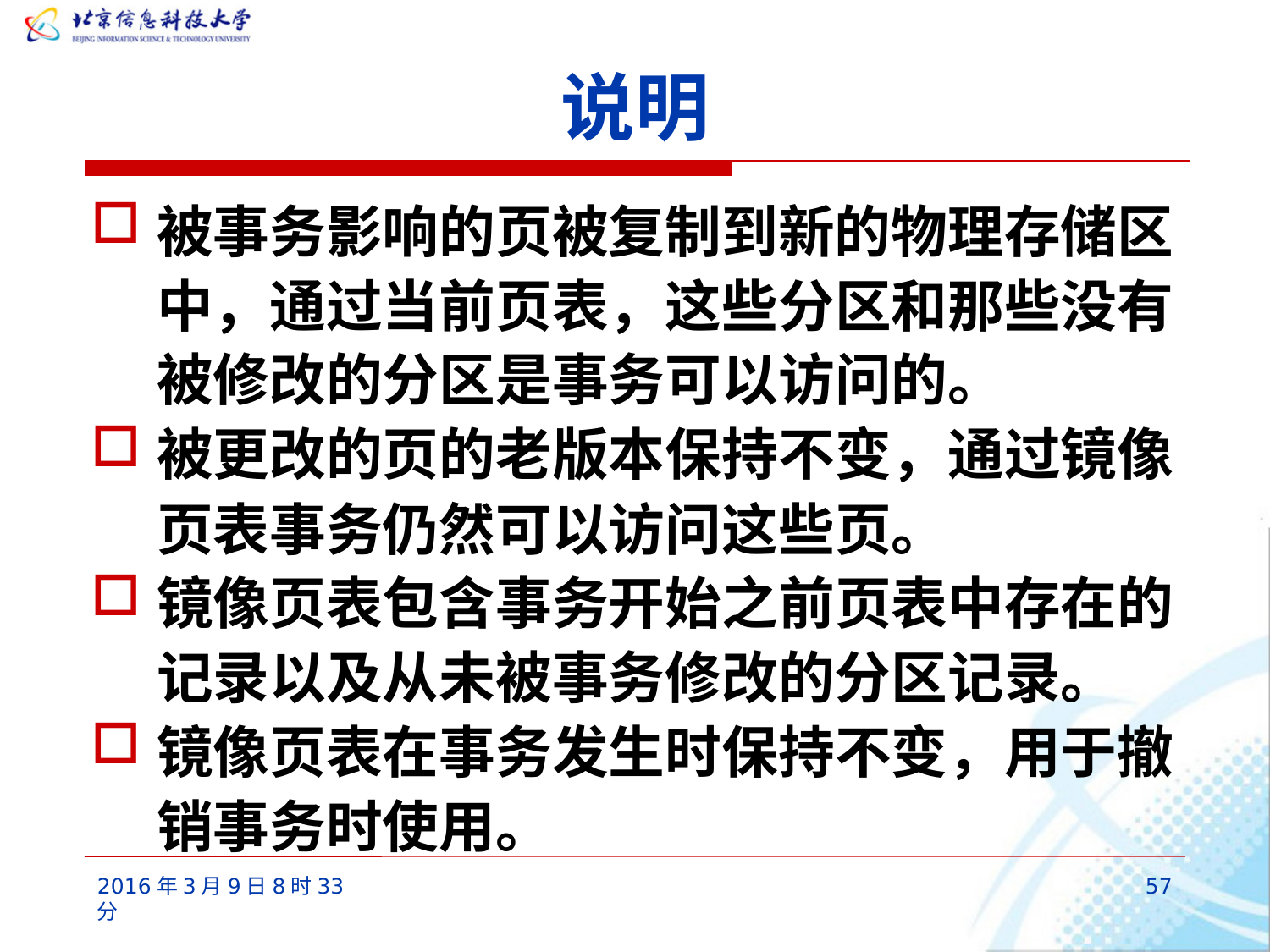

# 说明
被事务影响的页被复制到新的物理存储区中，通过当前页表，这些分区和那些没有被修改的分区是事务可以访问的。
被更改的页的老版本保持不变，通过镜像页表事务仍然可以访问这些页。
镜像页表包含事务开始之前页表中存在的记录以及从未被事务修改的分区记录。
镜像页表在事务发生时保持不变，用于撤销事务时使用。
2016年3月9日8时33分
57